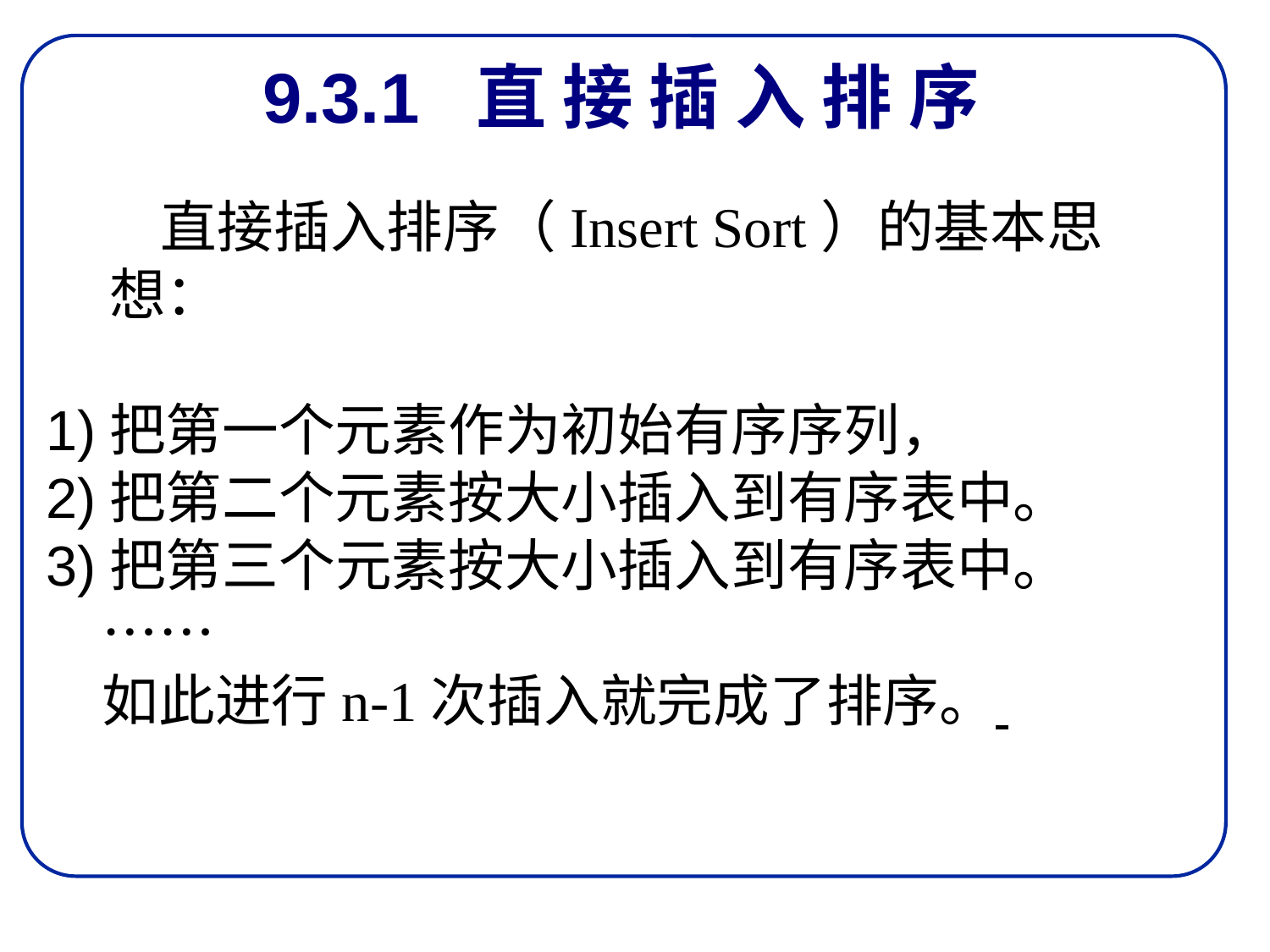

# 9.3.1  直 接 插 入 排 序
        直接插入排序（Insert Sort）的基本思想：

把第一个元素作为初始有序序列，
把第二个元素按大小插入到有序表中。
把第三个元素按大小插入到有序表中。
　……
　如此进行n-1次插入就完成了排序。